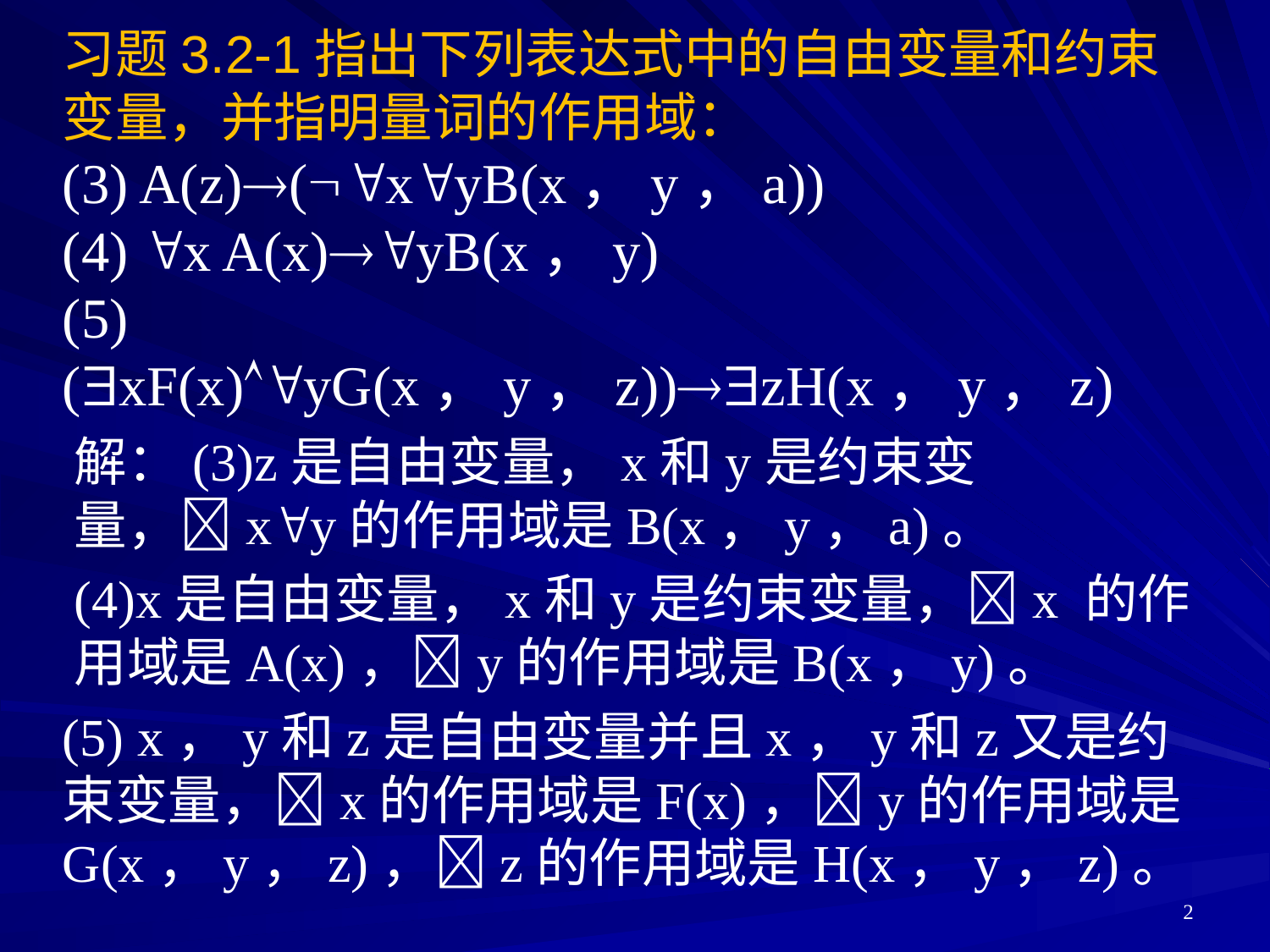

习题3.2-1指出下列表达式中的自由变量和约束变量，并指明量词的作用域：
(3) A(z)→(¬∀x∀yB(x，y，a))
(4) ∀x A(x)→∀yB(x，y)
(5) (∃xF(x)∧∀yG(x，y，z))→∃zH(x，y，z)
解：(3)z是自由变量，x和y是约束变量，∀x∀y的作用域是B(x，y，a)。
(4)x是自由变量，x和y是约束变量，∀x 的作用域是A(x)，∀y的作用域是B(x，y)。
(5) x，y和z是自由变量并且x，y和z又是约束变量，∃x的作用域是F(x)，∀y的作用域是G(x，y，z)，∃z的作用域是H(x，y，z)。

2